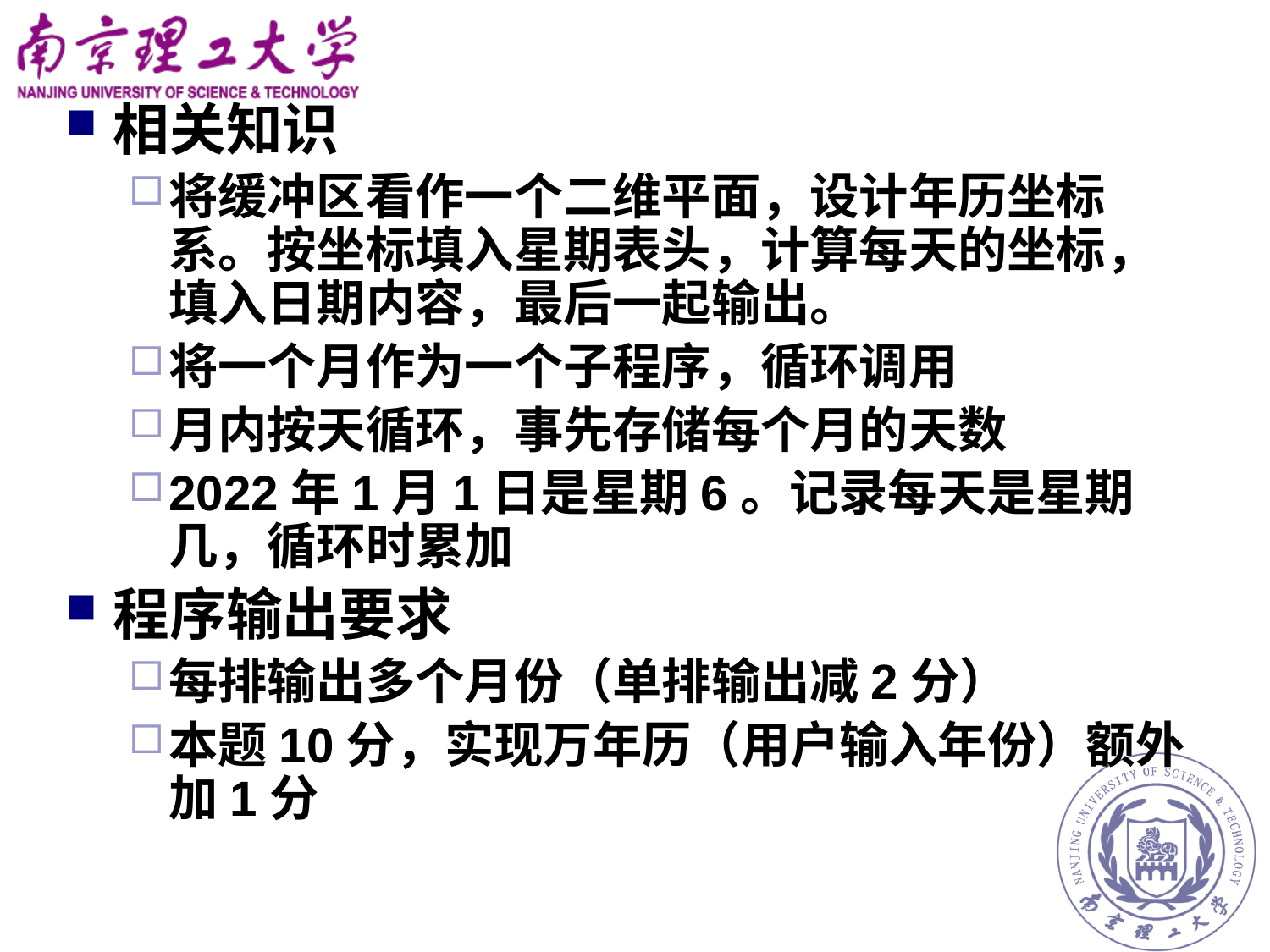

相关知识
将缓冲区看作一个二维平面，设计年历坐标系。按坐标填入星期表头，计算每天的坐标，填入日期内容，最后一起输出。
将一个月作为一个子程序，循环调用
月内按天循环，事先存储每个月的天数
2022年1月1日是星期6。记录每天是星期几，循环时累加
程序输出要求
每排输出多个月份（单排输出减2分）
本题10分，实现万年历（用户输入年份）额外加1分